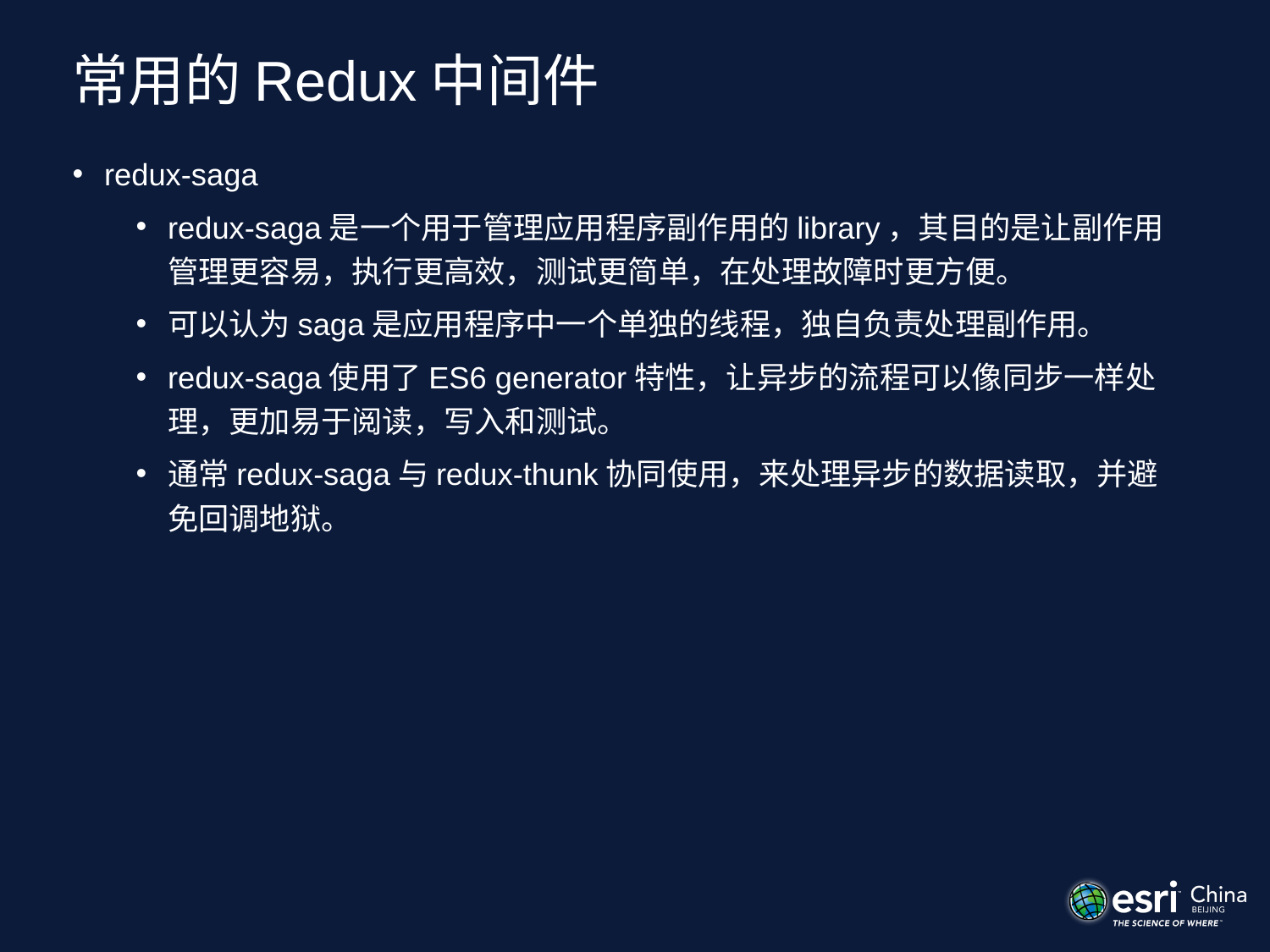

# 常用的Redux中间件
redux-saga
redux-saga是一个用于管理应用程序副作用的library，其目的是让副作用管理更容易，执行更高效，测试更简单，在处理故障时更方便。
可以认为saga是应用程序中一个单独的线程，独自负责处理副作用。
redux-saga使用了ES6 generator特性，让异步的流程可以像同步一样处理，更加易于阅读，写入和测试。
通常redux-saga与redux-thunk协同使用，来处理异步的数据读取，并避免回调地狱。